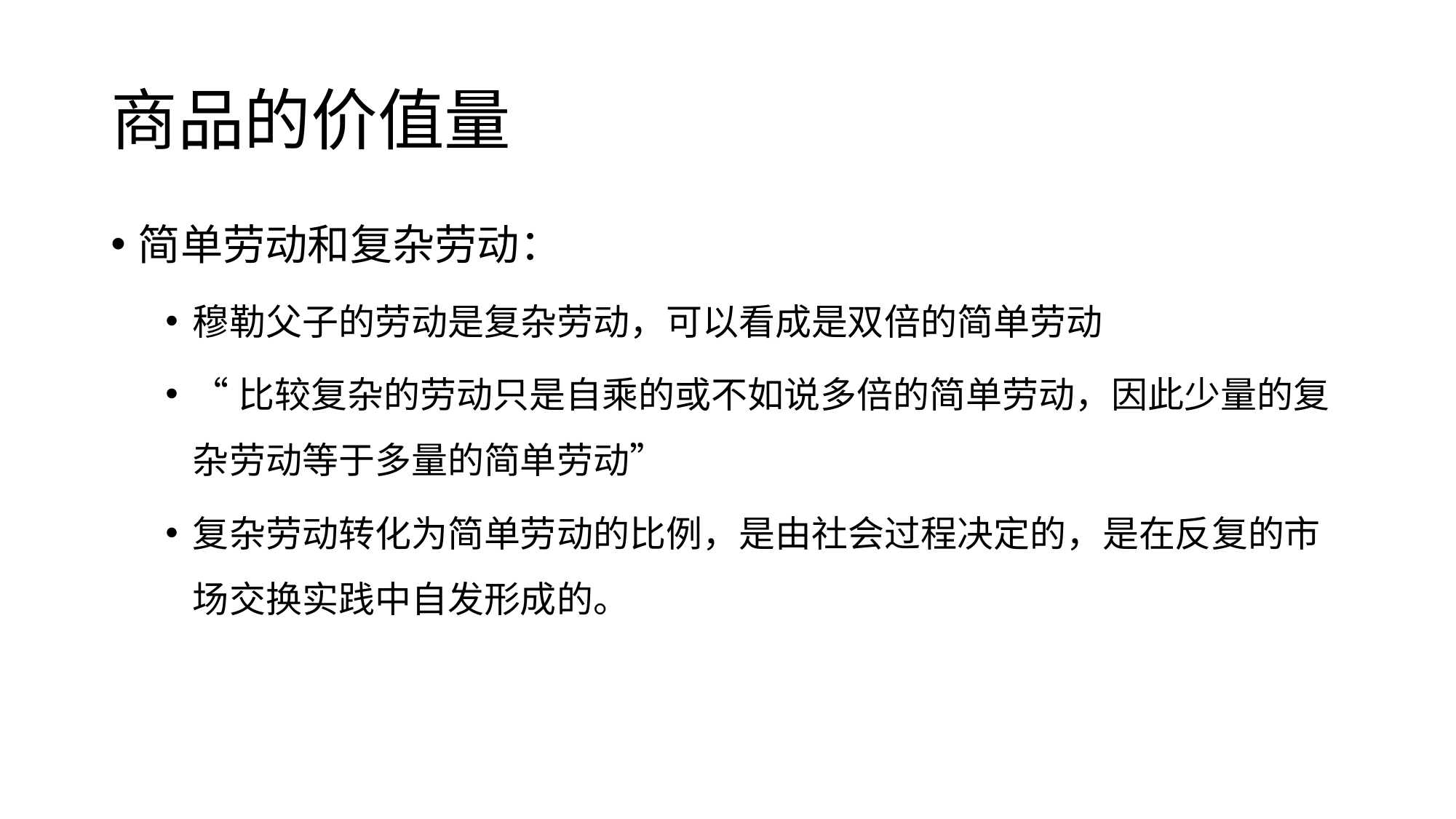

# 商品的价值量
简单劳动和复杂劳动：
穆勒父子的劳动是复杂劳动，可以看成是双倍的简单劳动
“比较复杂的劳动只是自乘的或不如说多倍的简单劳动，因此少量的复杂劳动等于多量的简单劳动”
复杂劳动转化为简单劳动的比例，是由社会过程决定的，是在反复的市场交换实践中自发形成的。